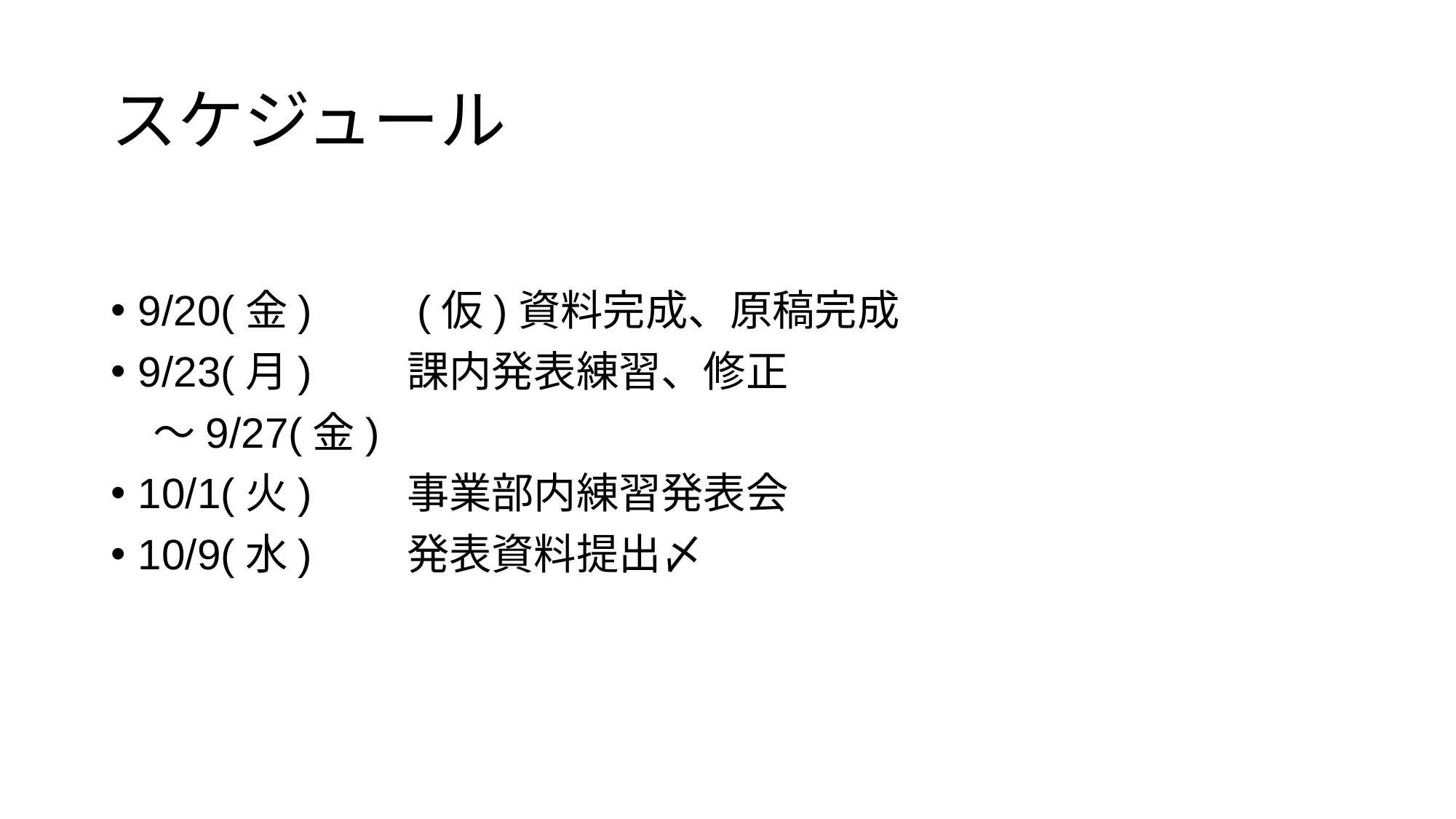

# スケジュール

9/20(金)　　(仮)資料完成、原稿完成
9/23(月)　　課内発表練習、修正
　～9/27(金)
10/1(火)　　事業部内練習発表会
10/9(水)　　発表資料提出〆